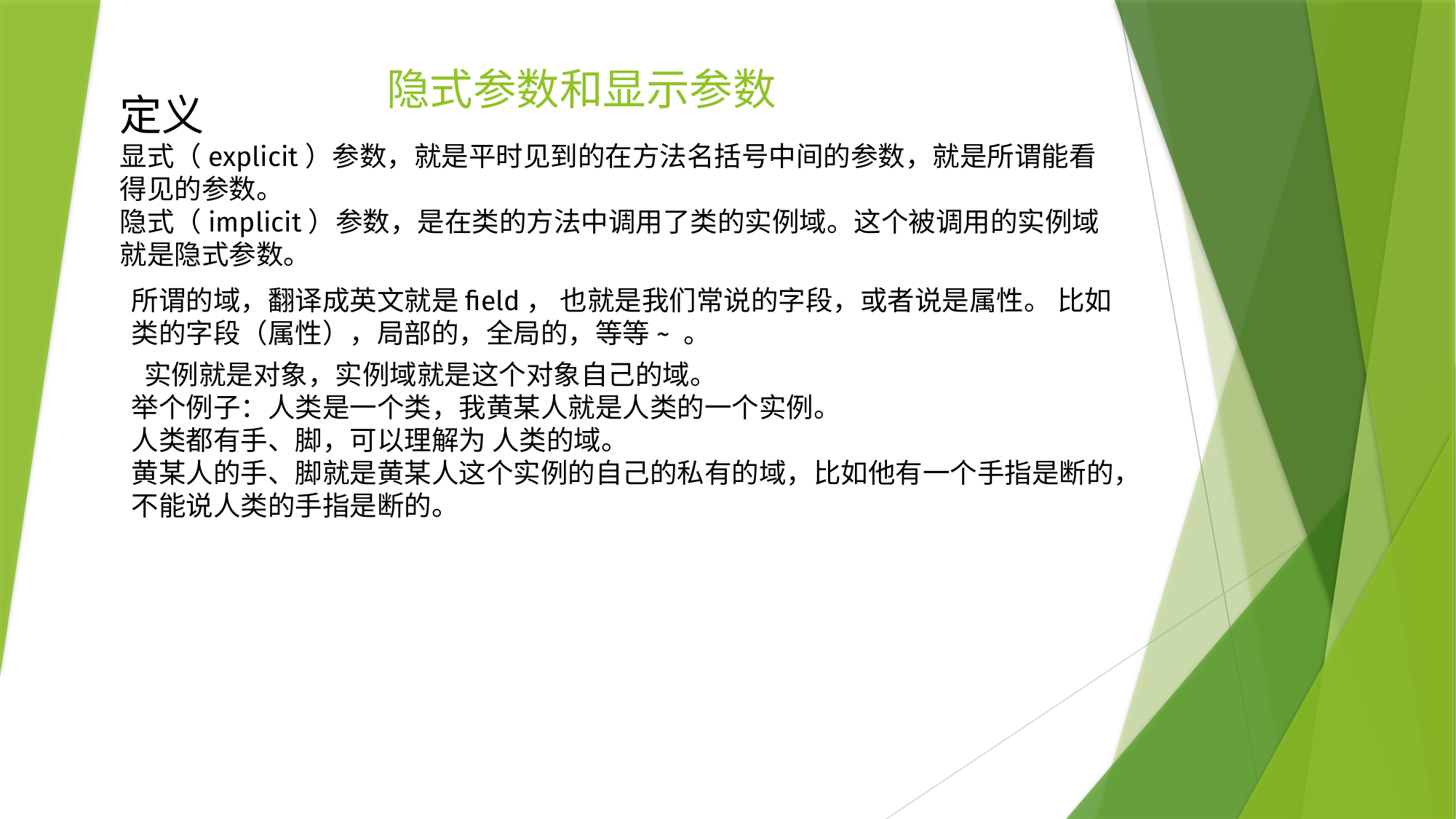

隐式参数和显示参数

定义
显式（explicit）参数，就是平时见到的在方法名括号中间的参数，就是所谓能看得见的参数。
隐式（implicit）参数，是在类的方法中调用了类的实例域。这个被调用的实例域就是隐式参数。

所谓的域，翻译成英文就是field， 也就是我们常说的字段，或者说是属性。 比如类的字段（属性），局部的，全局的，等等~ 。
 实例就是对象，实例域就是这个对象自己的域。
举个例子：人类是一个类，我黄某人就是人类的一个实例。
人类都有手、脚，可以理解为 人类的域。
黄某人的手、脚就是黄某人这个实例的自己的私有的域，比如他有一个手指是断的，不能说人类的手指是断的。